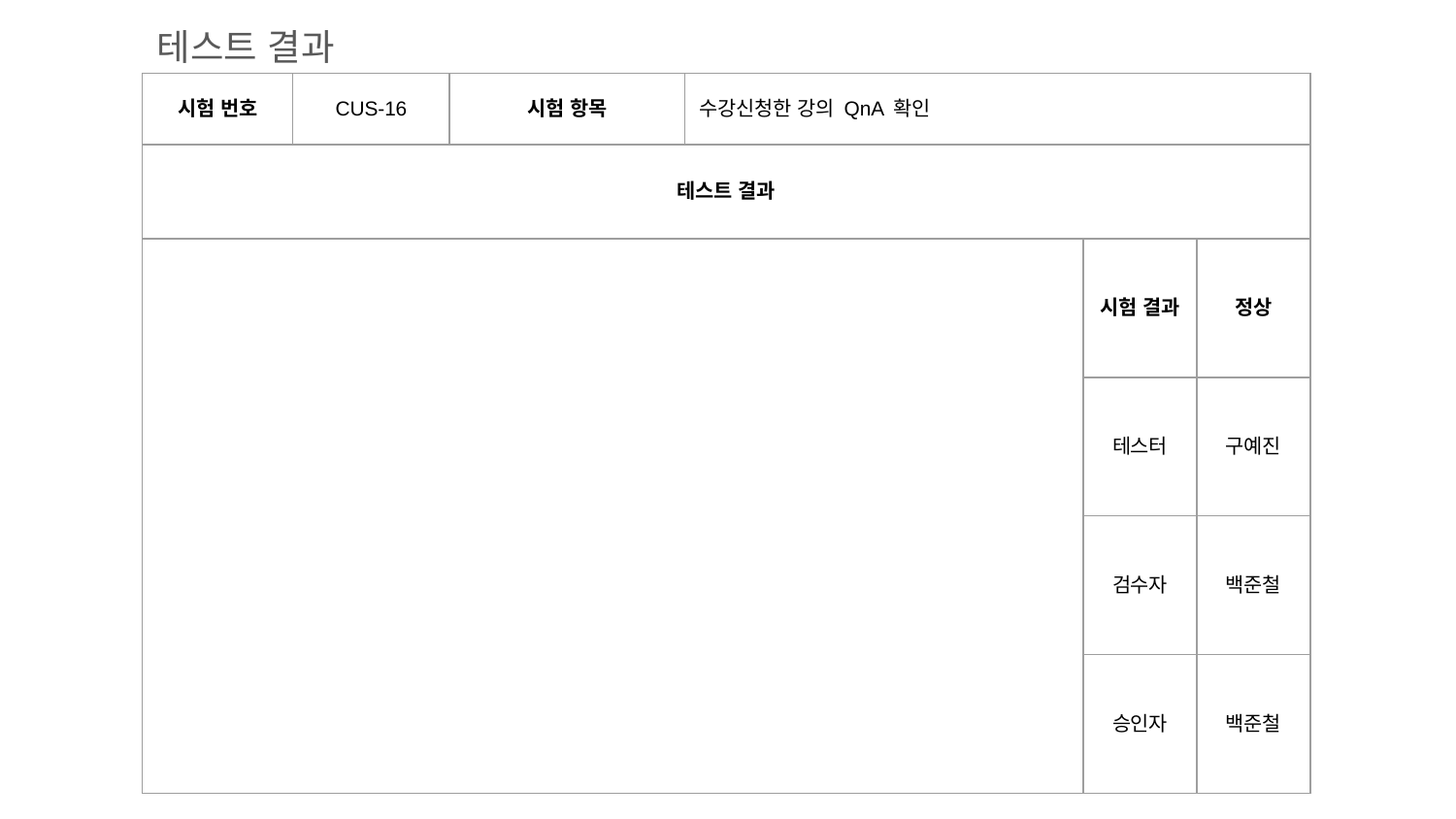

테스트 결과
| 시험 번호 | CUS-16 | 시험 항목 | 수강신청한 강의 QnA 확인 |
| --- | --- | --- | --- |
| 테스트 결과 |  |  |
| --- | --- | --- |
|  | 시험 결과 | 정상 |
|  | 테스터 | 구예진 |
|  | 검수자 | 백준철 |
|  | 승인자 | 백준철 |